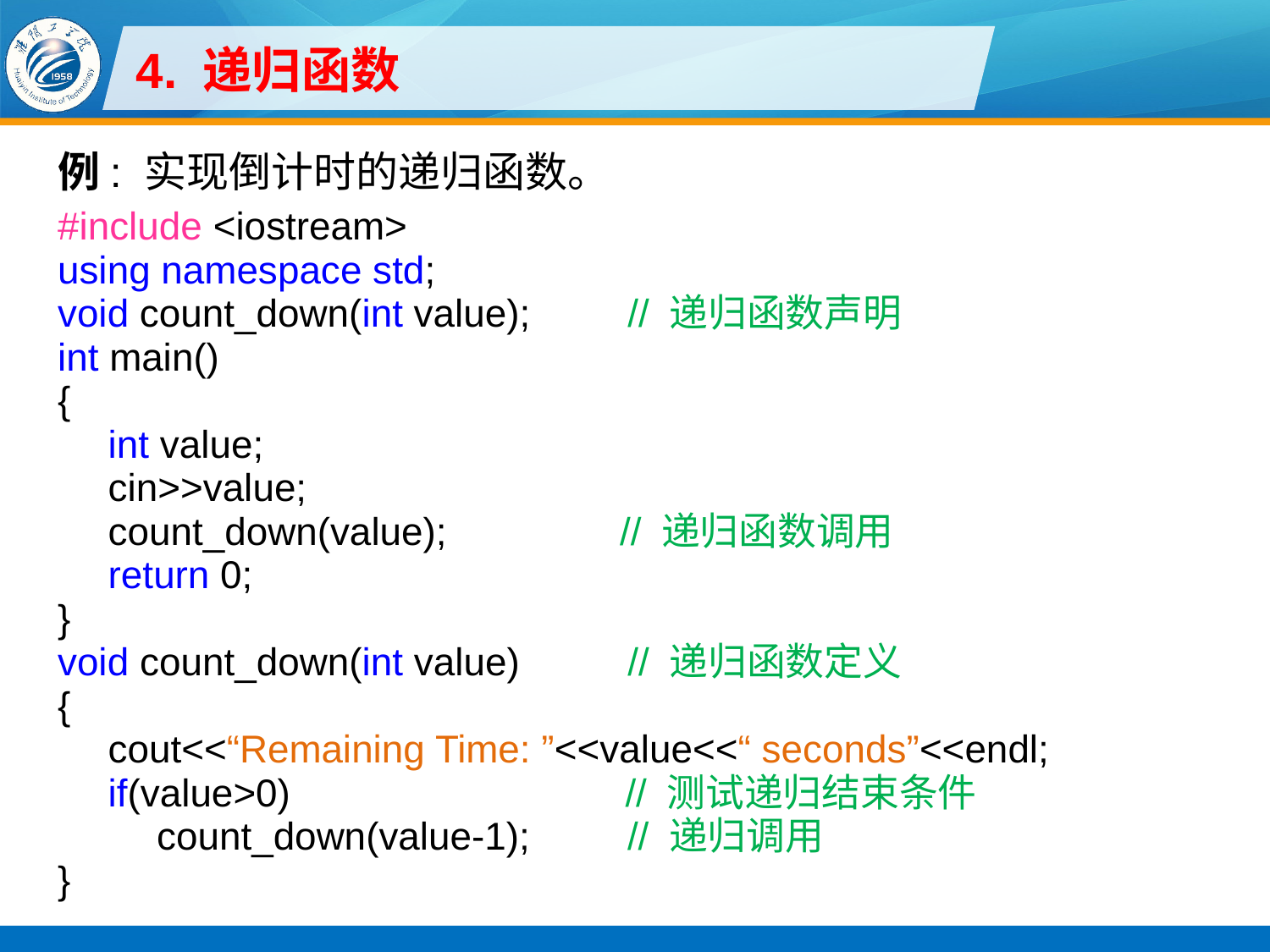

# 4. 递归函数
例: 实现倒计时的递归函数。
#include <iostream>
using namespace std;
void count_down(int value);         // 递归函数声明
int main()
{
int value;
cin>>value;
count_down(value);                // 递归函数调用
return 0;
}
void count_down(int value)          // 递归函数定义
{
cout<<“Remaining Time: ”<<value<<“ seconds”<<endl;
if(value>0)                               // 测试递归结束条件
count_down(value-1);         // 递归调用
}